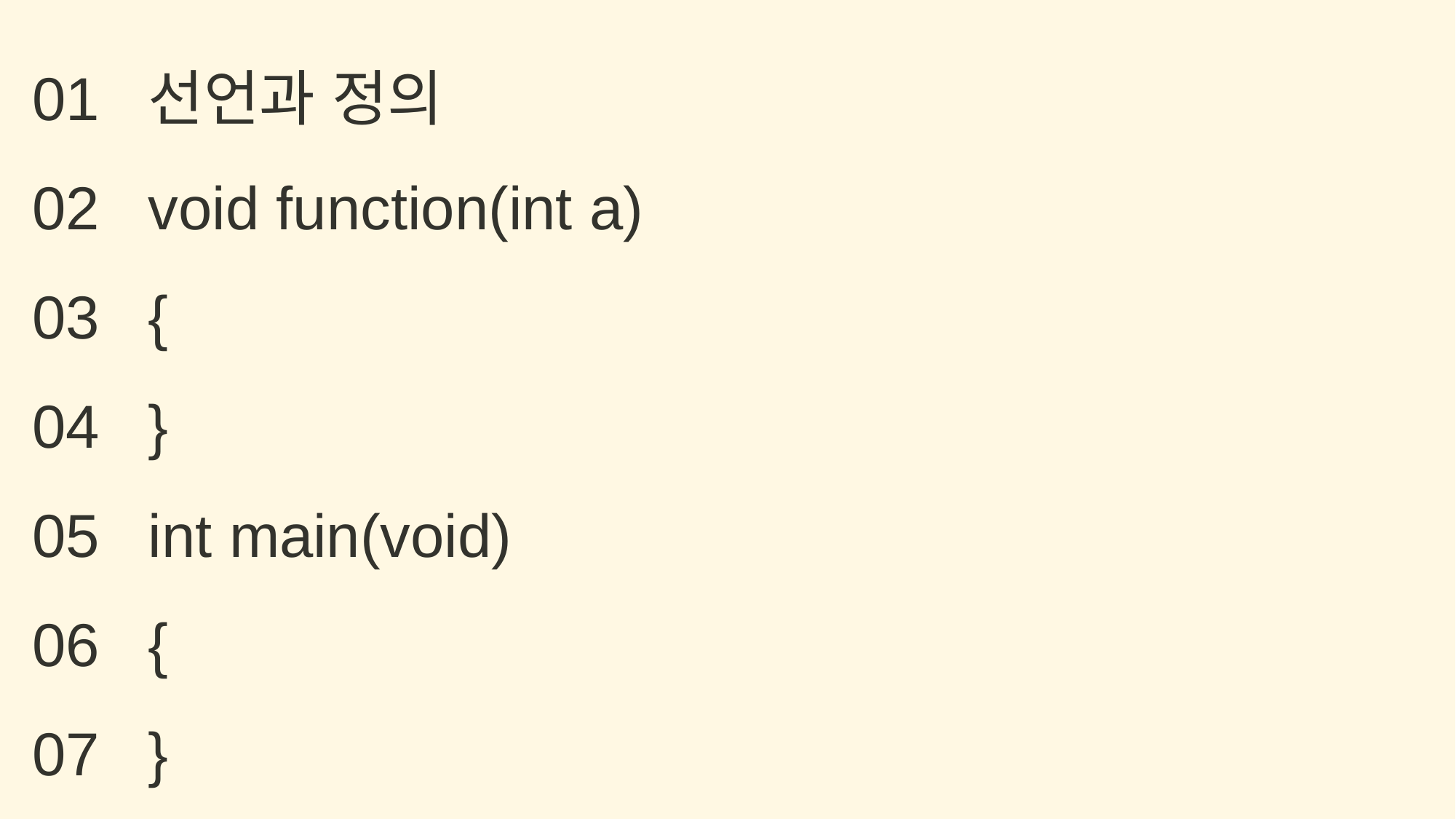

선언과 정의
void function(int a)
{
}
int main(void)
{
}
01
02
03
04
05
06
07